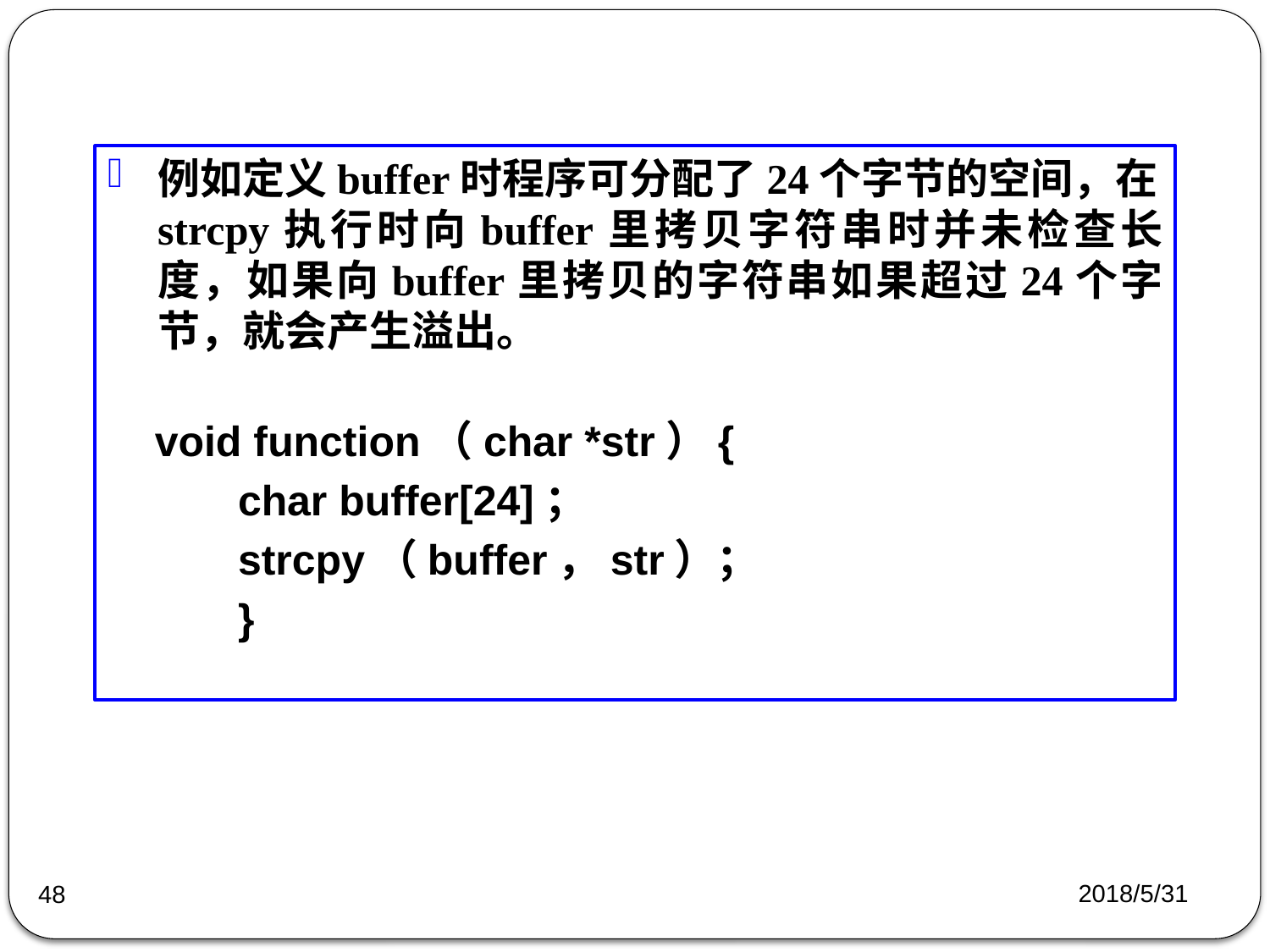

#
例如定义buffer时程序可分配了24个字节的空间，在strcpy执行时向buffer里拷贝字符串时并未检查长度，如果向buffer里拷贝的字符串如果超过24个字节，就会产生溢出。

    void function（char *str）{
           char buffer[24]；
           strcpy（buffer，str）；
           }

2018/5/31
48